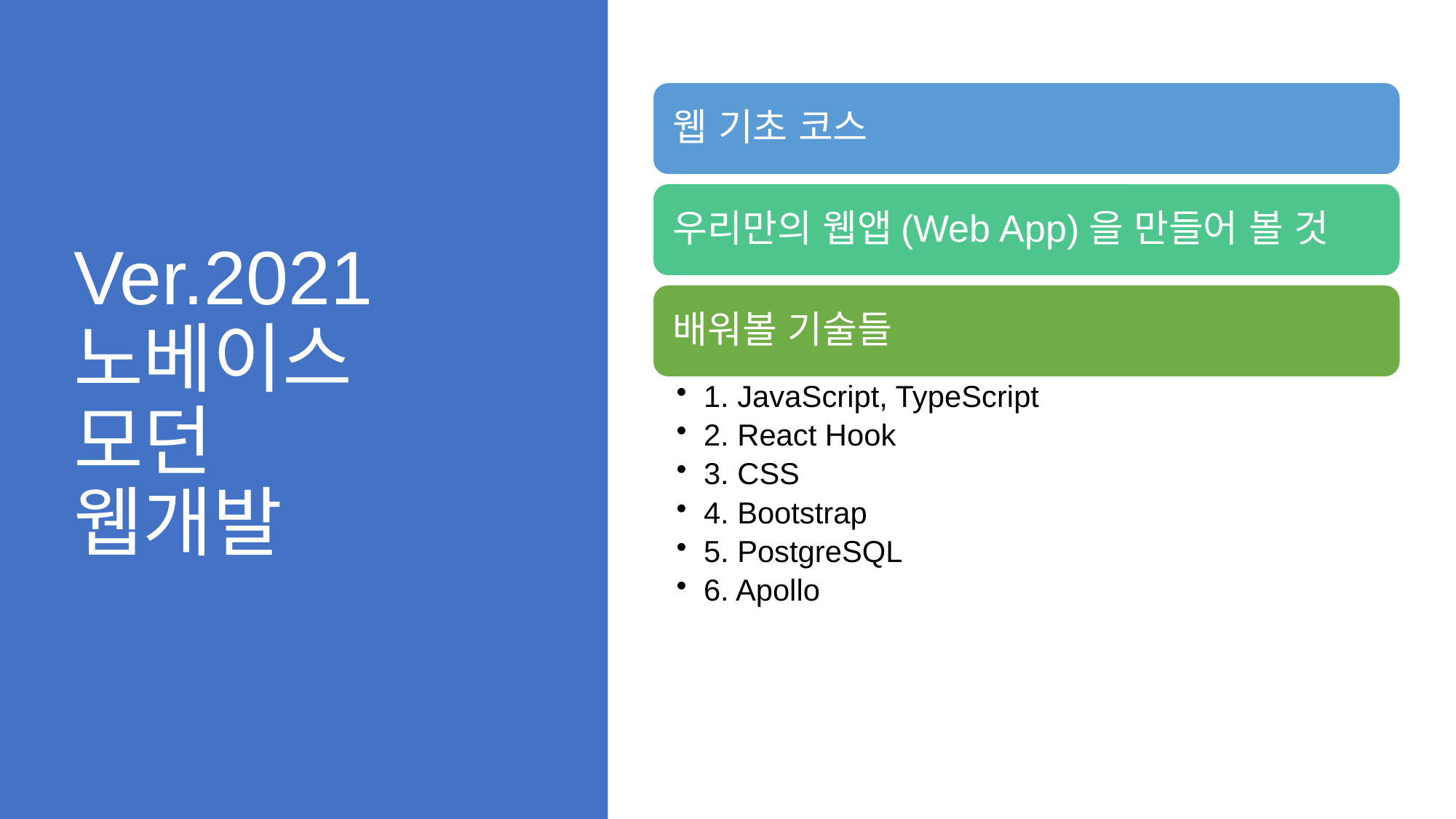

# Ver.2021 노베이스 모던 웹개발
웹 기초 코스
우리만의 웹앱(Web App)을 만들어 볼 것
배워볼 기술들
1. JavaScript, TypeScript
2. React Hook
3. CSS
4. Bootstrap
5. PostgreSQL
6. Apollo